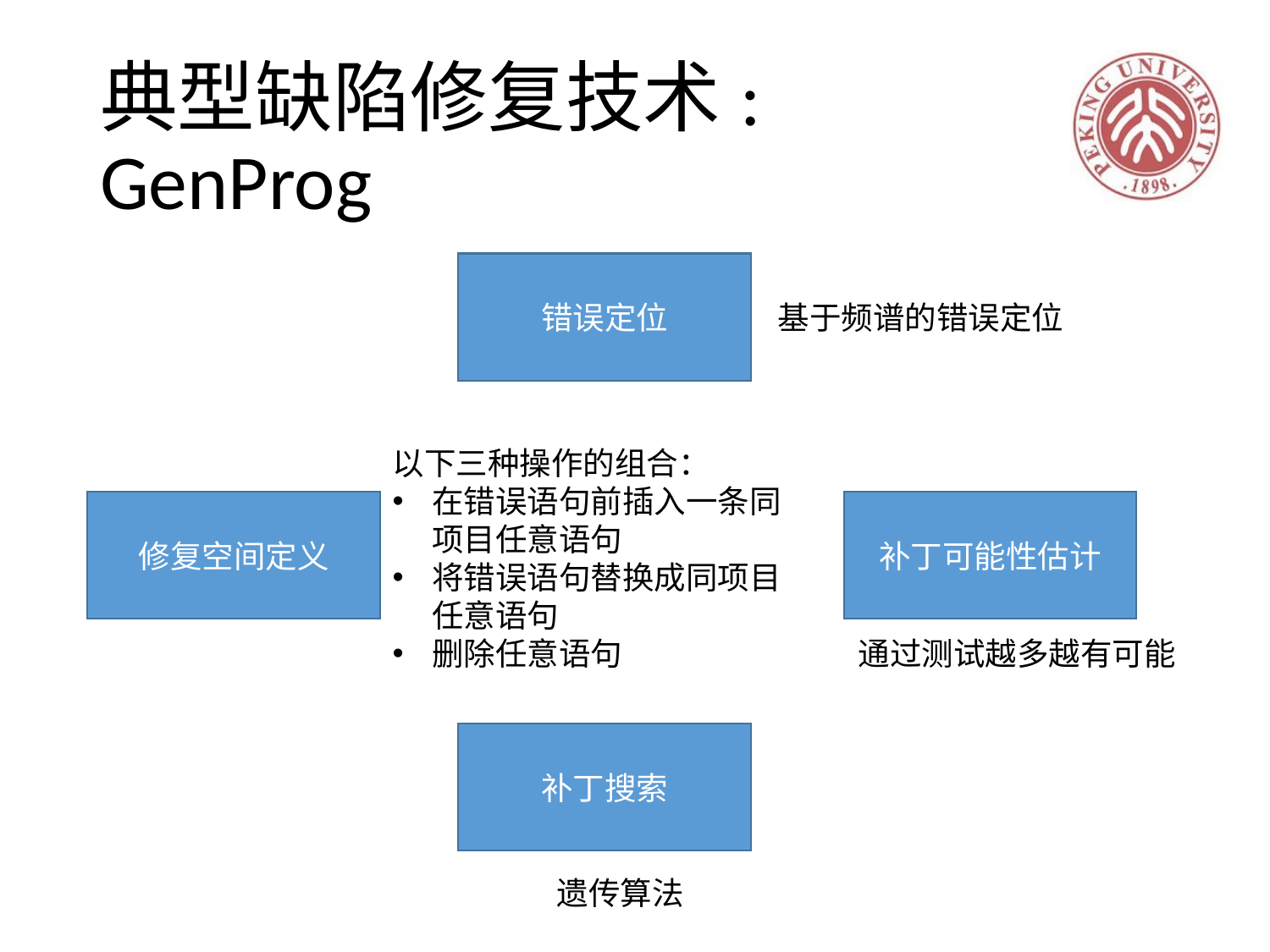

# 典型缺陷修复技术: GenProg
错误定位
基于频谱的错误定位
以下三种操作的组合：
在错误语句前插入一条同项目任意语句
将错误语句替换成同项目任意语句
删除任意语句

修复空间定义
补丁可能性估计
通过测试越多越有可能
补丁搜索
遗传算法